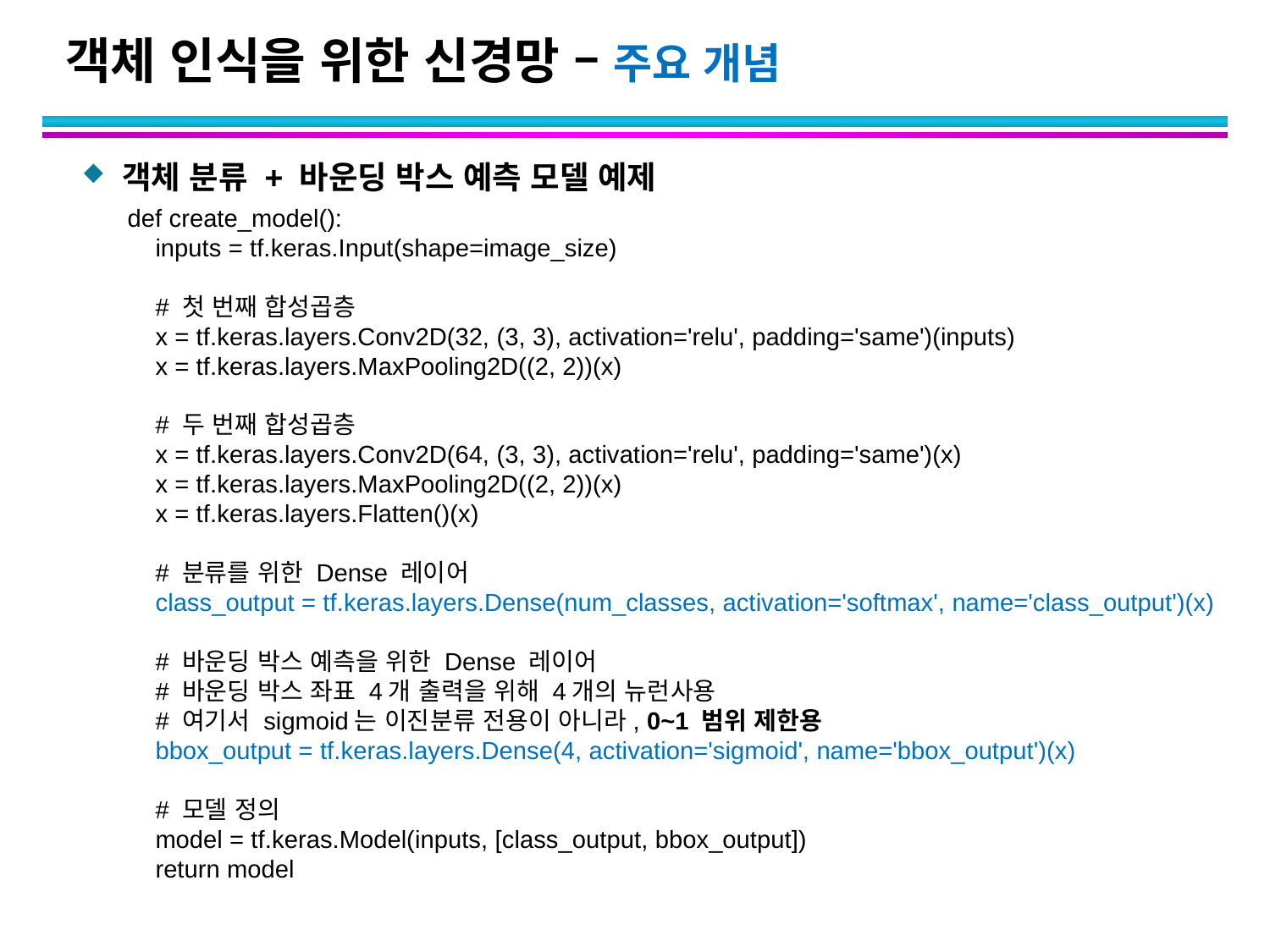

# 객체 인식을 위한 신경망 – 주요 개념
객체 분류 + 바운딩 박스 예측 모델 예제
def create_model():
    inputs = tf.keras.Input(shape=image_size)

    # 첫 번째 합성곱층
    x = tf.keras.layers.Conv2D(32, (3, 3), activation='relu', padding='same')(inputs)
    x = tf.keras.layers.MaxPooling2D((2, 2))(x)

    # 두 번째 합성곱층
    x = tf.keras.layers.Conv2D(64, (3, 3), activation='relu', padding='same')(x)
    x = tf.keras.layers.MaxPooling2D((2, 2))(x)
    x = tf.keras.layers.Flatten()(x)

    # 분류를 위한 Dense 레이어
    class_output = tf.keras.layers.Dense(num_classes, activation='softmax', name='class_output')(x)

    # 바운딩 박스 예측을 위한 Dense 레이어
    # 바운딩 박스 좌표 4개 출력을 위해 4개의 뉴런사용
    # 여기서 sigmoid는 이진분류 전용이 아니라, 0~1 범위 제한용
    bbox_output = tf.keras.layers.Dense(4, activation='sigmoid', name='bbox_output')(x)

    # 모델 정의
    model = tf.keras.Model(inputs, [class_output, bbox_output])
    return model